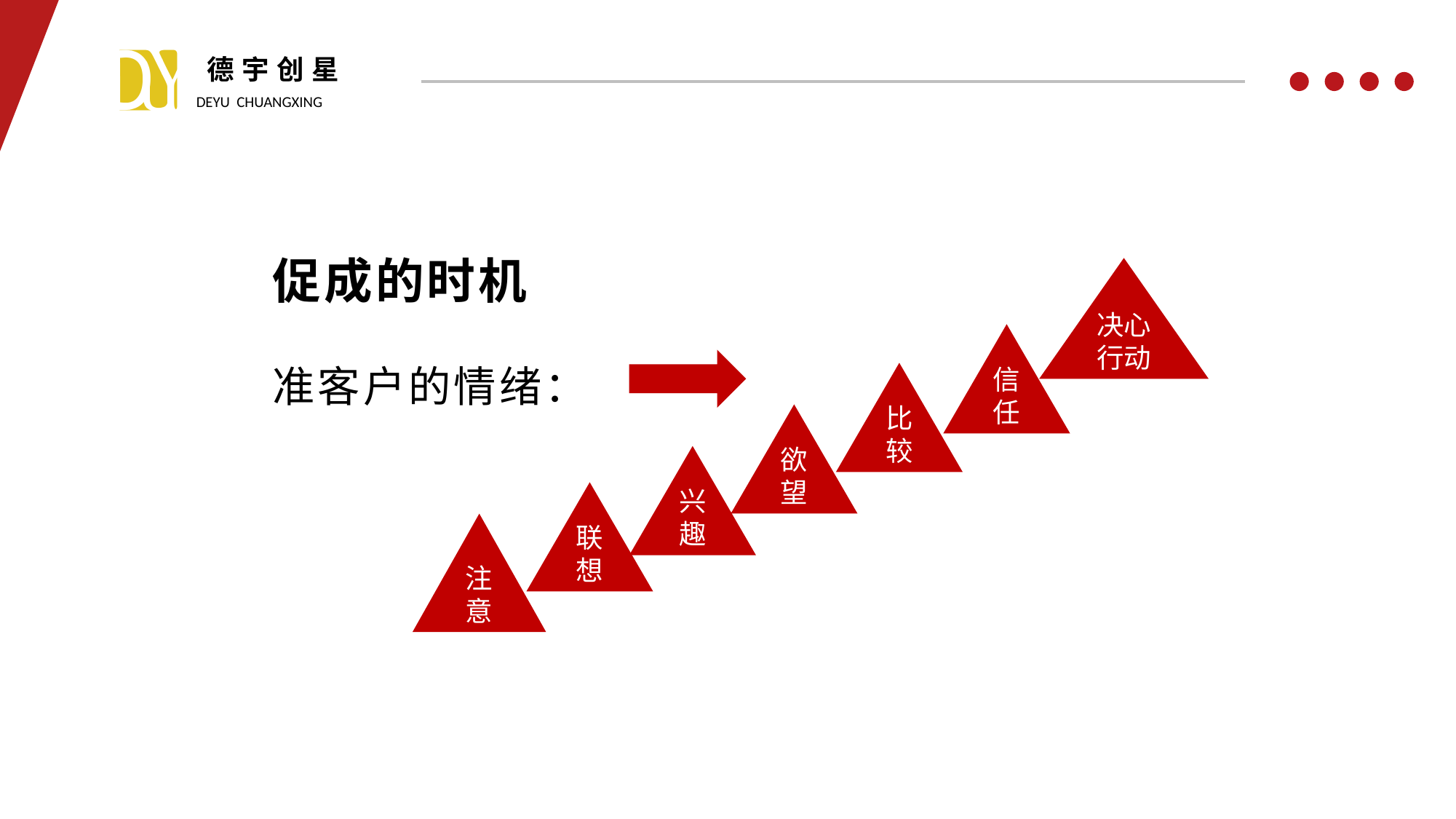

促成的时机
准客户的情绪：
决心
行动
信任
比较
欲望
兴趣
联想
注意